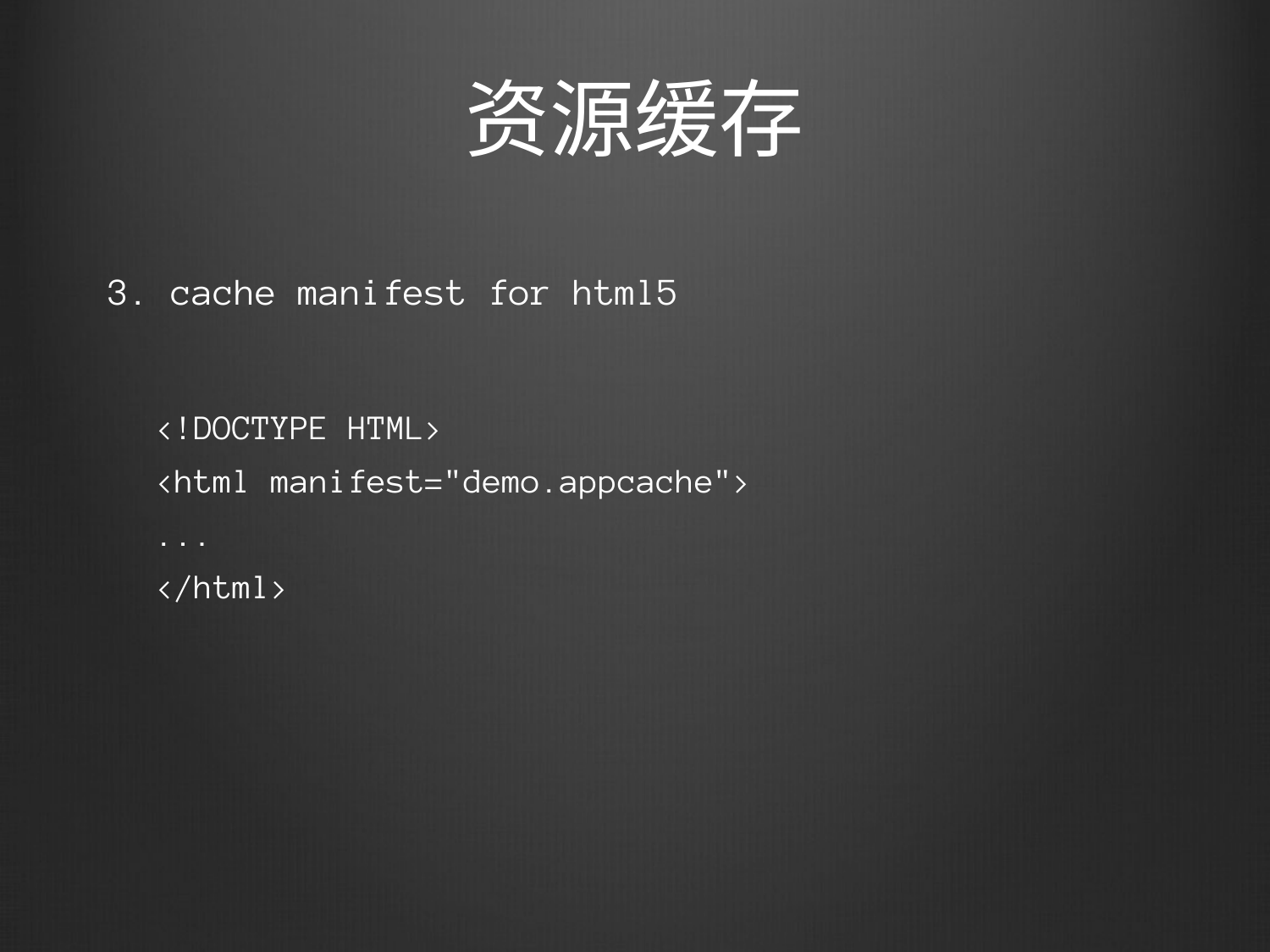

# 资源缓存
3. cache manifest for html5

<!DOCTYPE HTML>
<html manifest="demo.appcache">
...
</html>